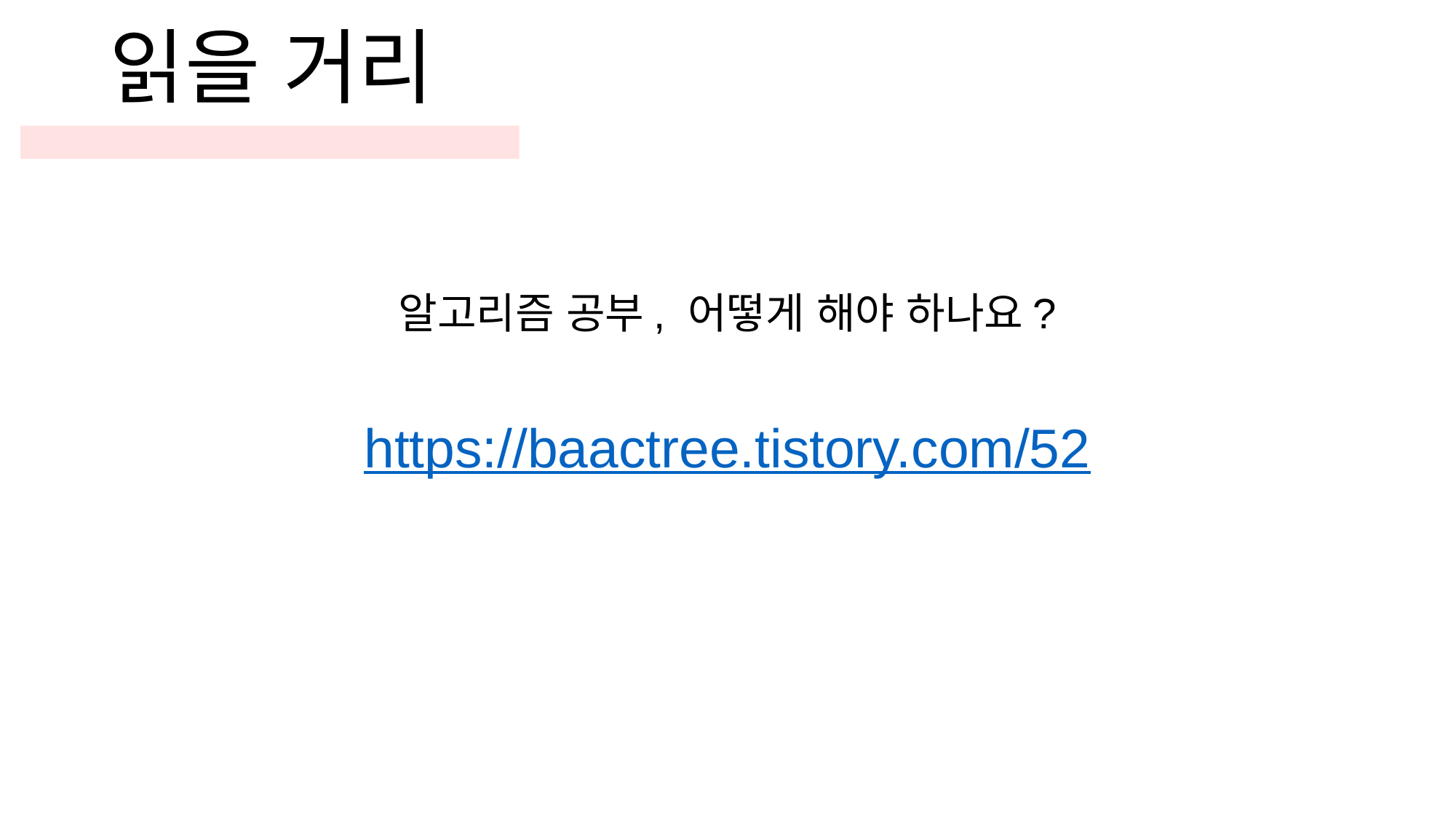

읽을 거리

알고리즘 공부, 어떻게 해야 하나요?
https://baactree.tistory.com/52